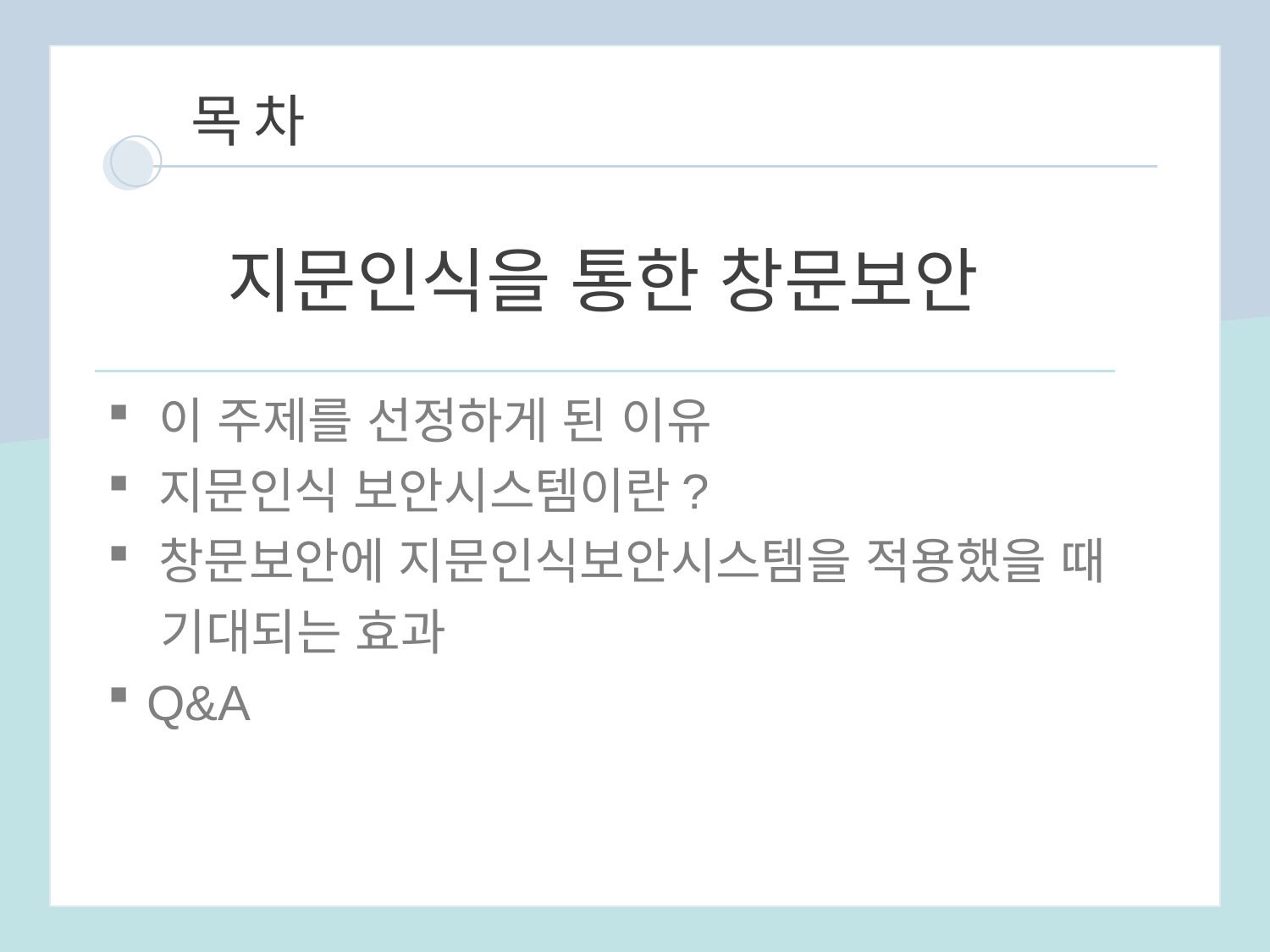

목 차
지문인식을 통한 창문보안
 이 주제를 선정하게 된 이유

 지문인식 보안시스템이란?

 창문보안에 지문인식보안시스템을 적용했을 때

   기대되는 효과

 Q&A